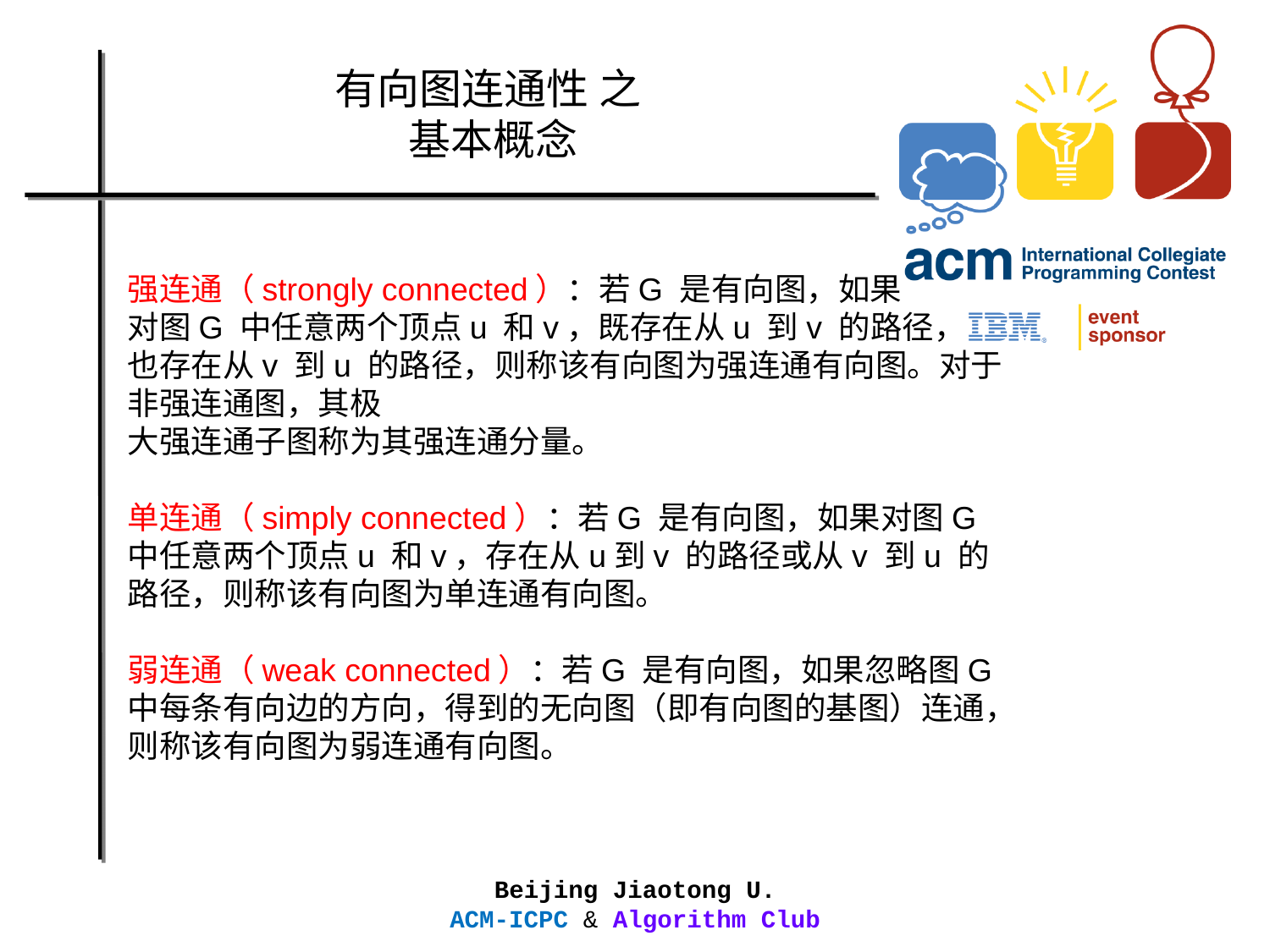

有向图连通性 之
基本概念
强连通（strongly connected）：若G 是有向图，如果
对图G 中任意两个顶点u 和v，既存在从u 到v 的路径，
也存在从v 到u 的路径，则称该有向图为强连通有向图。对于非强连通图，其极
大强连通子图称为其强连通分量。

单连通（simply connected）：若G 是有向图，如果对图G 中任意两个顶点u 和v，存在从u到v 的路径或从v 到u 的路径，则称该有向图为单连通有向图。

弱连通（weak connected）：若G 是有向图，如果忽略图G 中每条有向边的方向，得到的无向图（即有向图的基图）连通，则称该有向图为弱连通有向图。